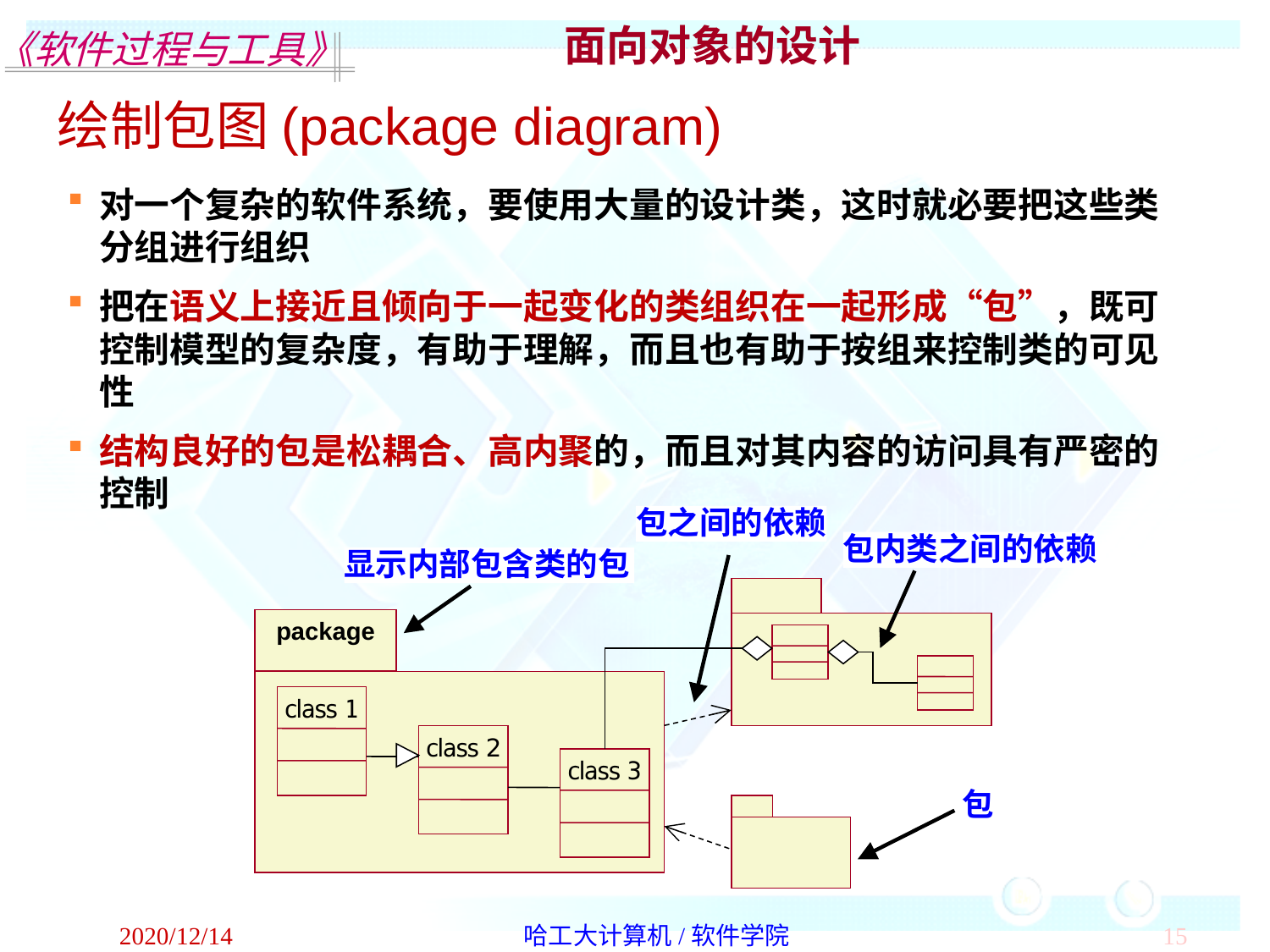

面向对象的设计
绘制包图(package diagram)
对一个复杂的软件系统，要使用大量的设计类，这时就必要把这些类分组进行组织
把在语义上接近且倾向于一起变化的类组织在一起形成“包”，既可控制模型的复杂度，有助于理解，而且也有助于按组来控制类的可见性
结构良好的包是松耦合、高内聚的，而且对其内容的访问具有严密的控制
包之间的依赖
包内类之间的依赖
显示内部包含类的包

package

class 1

class 2

class 3

包